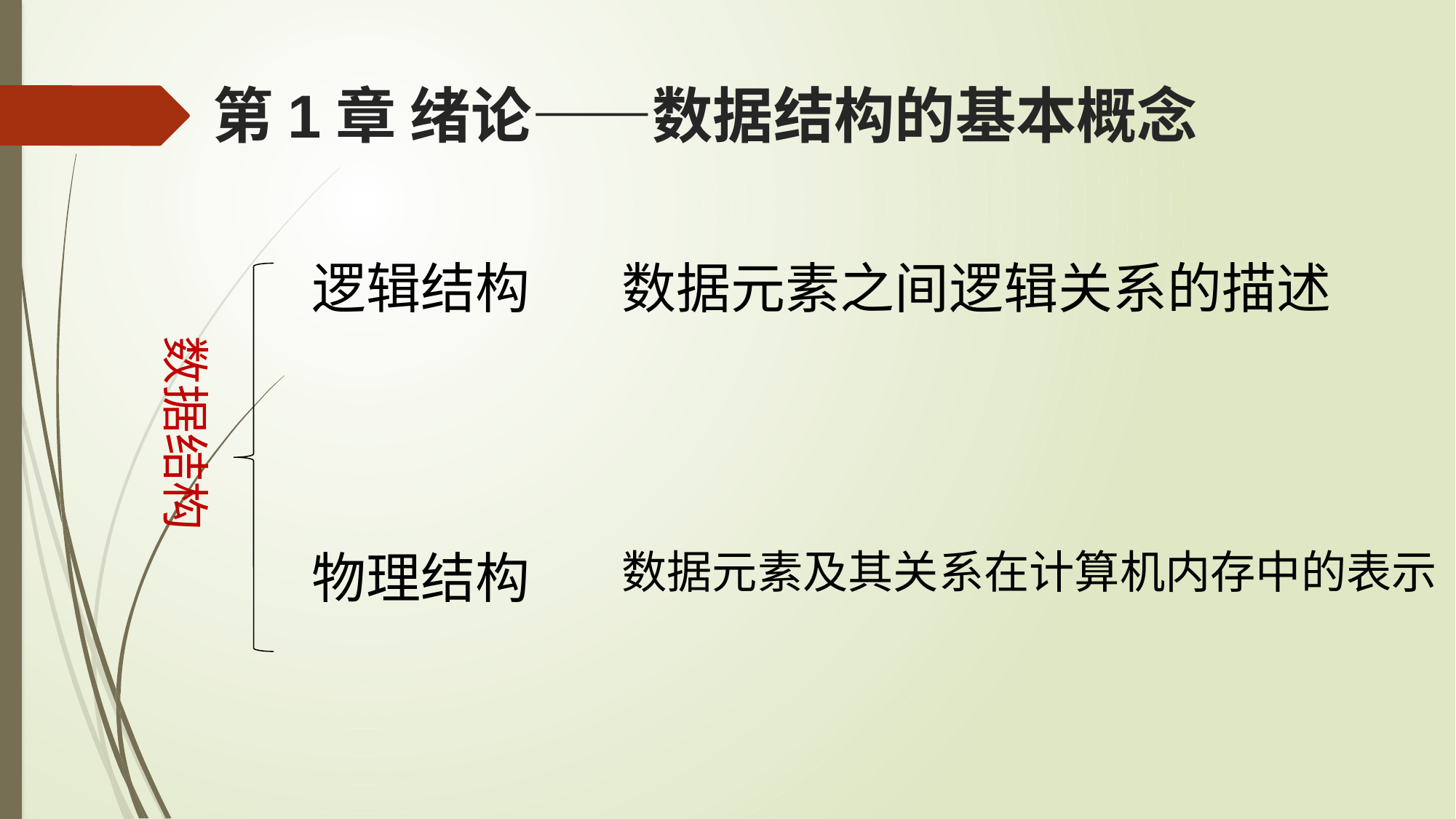

# 第1章 绪论——数据结构的基本概念
逻辑结构
数据元素之间逻辑关系的描述

数据结构
物理结构
数据元素及其关系在计算机内存中的表示